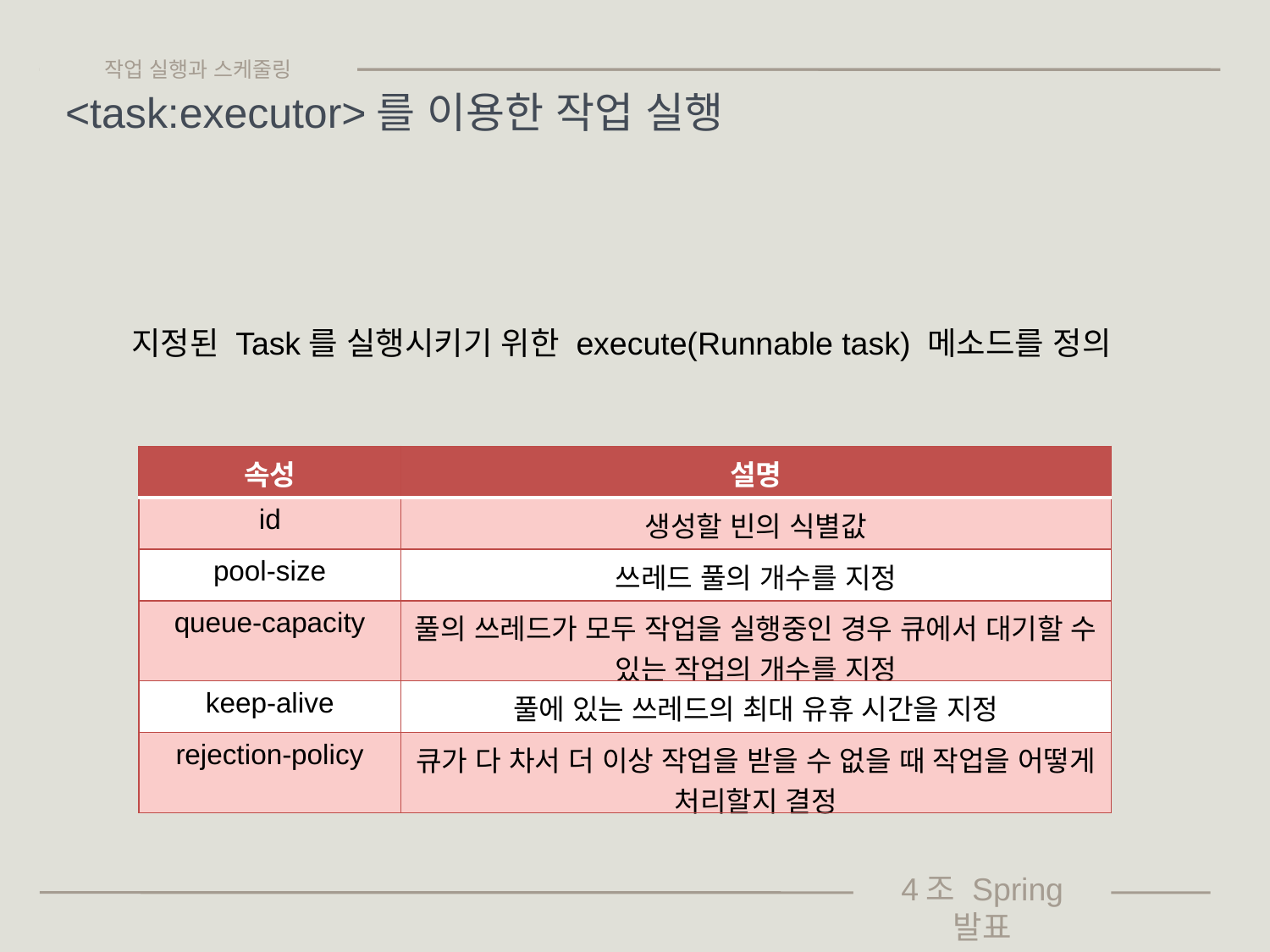

작업 실행과 스케줄링
<task:executor>를 이용한 작업 실행
지정된 Task를 실행시키기 위한 execute(Runnable task) 메소드를 정의
| 속성 | 설명 |
| --- | --- |
| id | 생성할 빈의 식별값 |
| pool-size | 쓰레드 풀의 개수를 지정 |
| queue-capacity | 풀의 쓰레드가 모두 작업을 실행중인 경우 큐에서 대기할 수 있는 작업의 개수를 지정 |
| keep-alive | 풀에 있는 쓰레드의 최대 유휴 시간을 지정 |
| rejection-policy | 큐가 다 차서 더 이상 작업을 받을 수 없을 때 작업을 어떻게 처리할지 결정 |
4조 Spring 발표